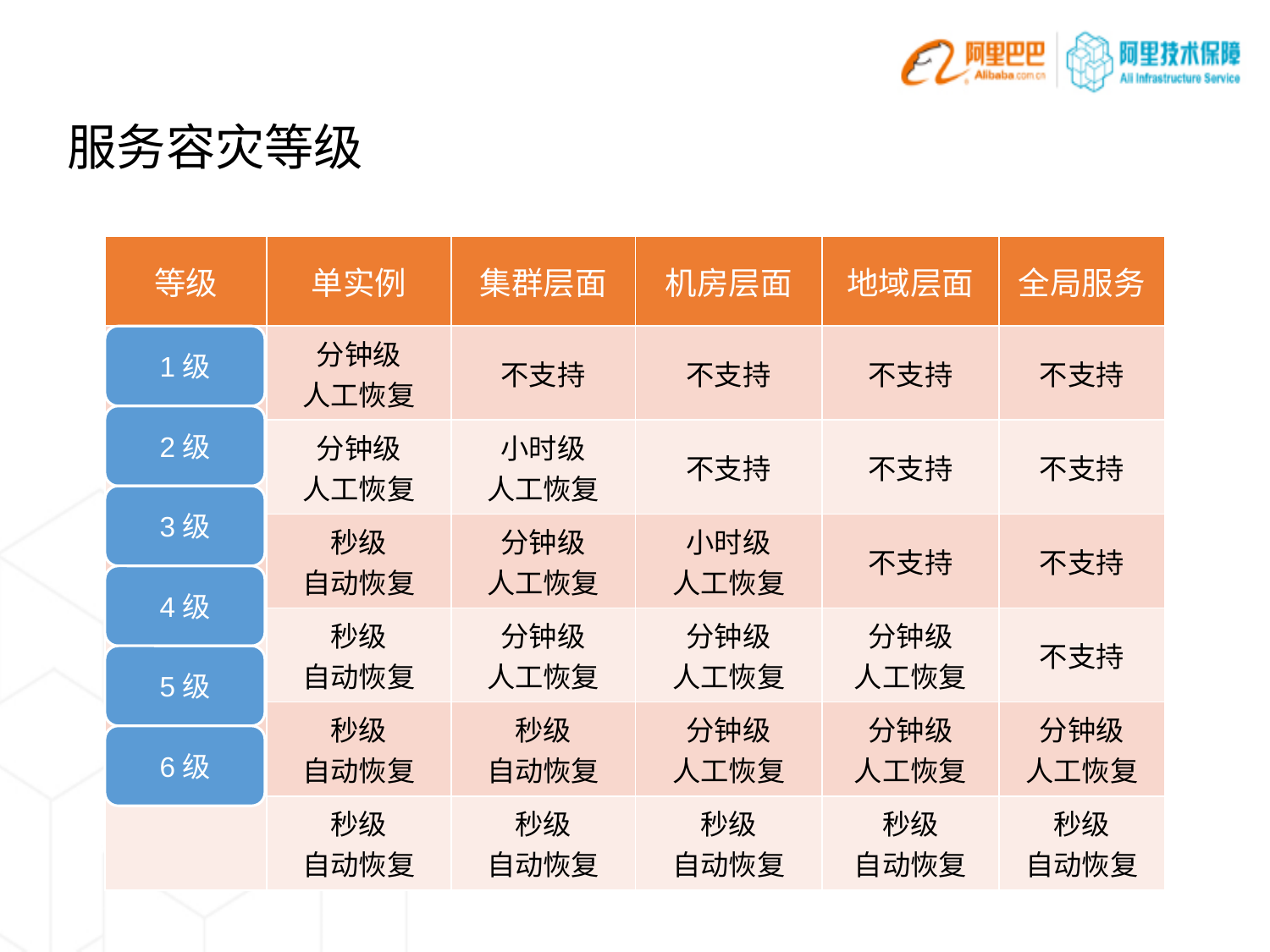

服务容灾等级

| 等级 | 单实例 | 集群层面 | 机房层面 | 地域层面 | 全局服务 |
| --- | --- | --- | --- | --- | --- |
|  | 分钟级 人工恢复 | 不支持 | 不支持 | 不支持 | 不支持 |
|  | 分钟级 人工恢复 | 小时级 人工恢复 | 不支持 | 不支持 | 不支持 |
|  | 秒级 自动恢复 | 分钟级 人工恢复 | 小时级 人工恢复 | 不支持 | 不支持 |
|  | 秒级 自动恢复 | 分钟级 人工恢复 | 分钟级 人工恢复 | 分钟级 人工恢复 | 不支持 |
|  | 秒级 自动恢复 | 秒级 自动恢复 | 分钟级 人工恢复 | 分钟级 人工恢复 | 分钟级 人工恢复 |
|  | 秒级 自动恢复 | 秒级 自动恢复 | 秒级 自动恢复 | 秒级 自动恢复 | 秒级 自动恢复 |
1级
2级
3级
4级
5级
6级